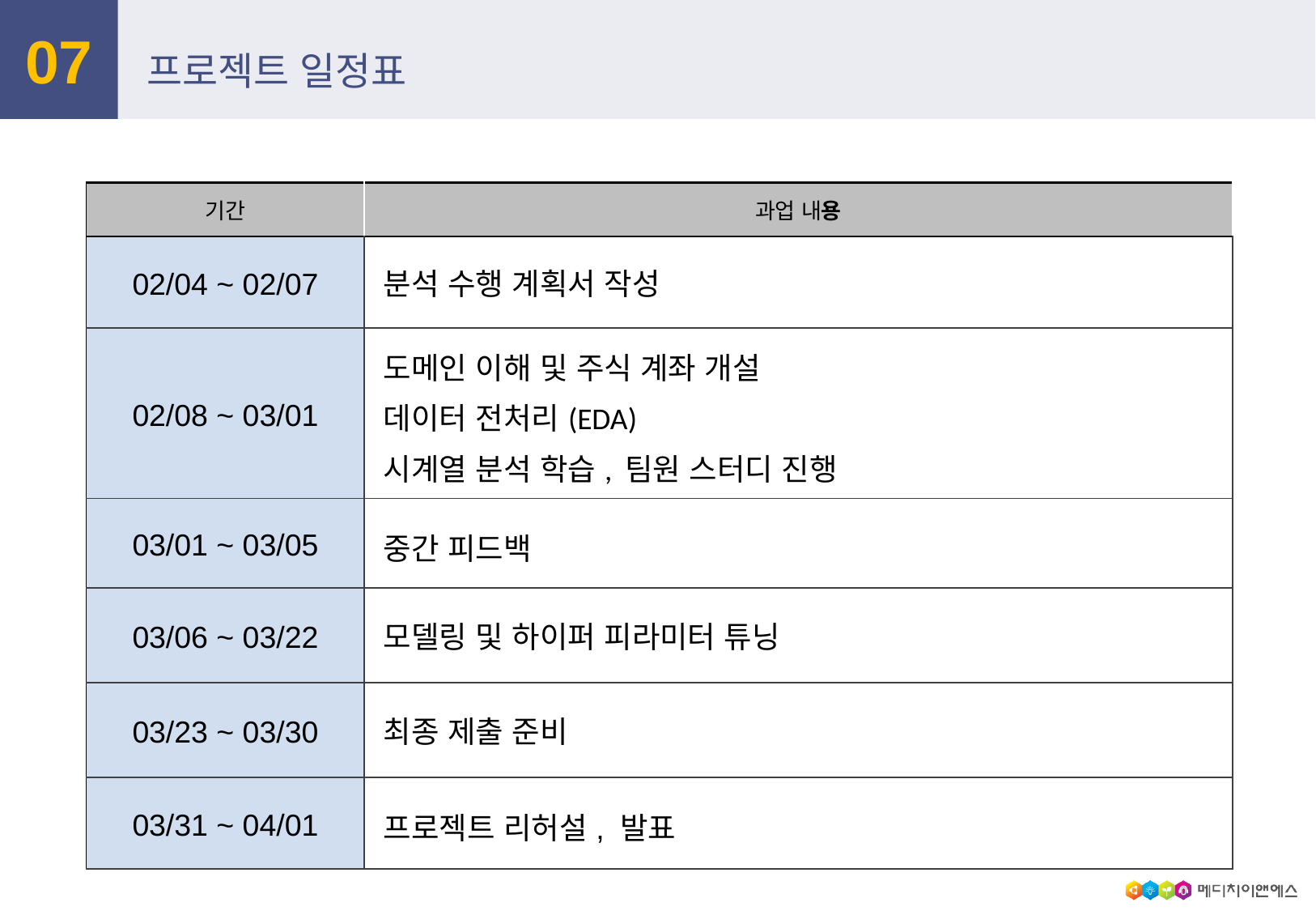

07
# 프로젝트 일정표
| 기간 | 과업 내용 |
| --- | --- |
| 02/04 ~ 02/07 | 분석 수행 계획서 작성 |
| 02/08 ~ 03/01 | 도메인 이해 및 주식 계좌 개설 데이터 전처리(EDA) 시계열 분석 학습, 팀원 스터디 진행 |
| 03/01 ~ 03/05 | 중간 피드백 |
| 03/06 ~ 03/22 | 모델링 및 하이퍼 피라미터 튜닝 |
| 03/23 ~ 03/30 | 최종 제출 준비 |
| 03/31 ~ 04/01 | 프로젝트 리허설, 발표 |